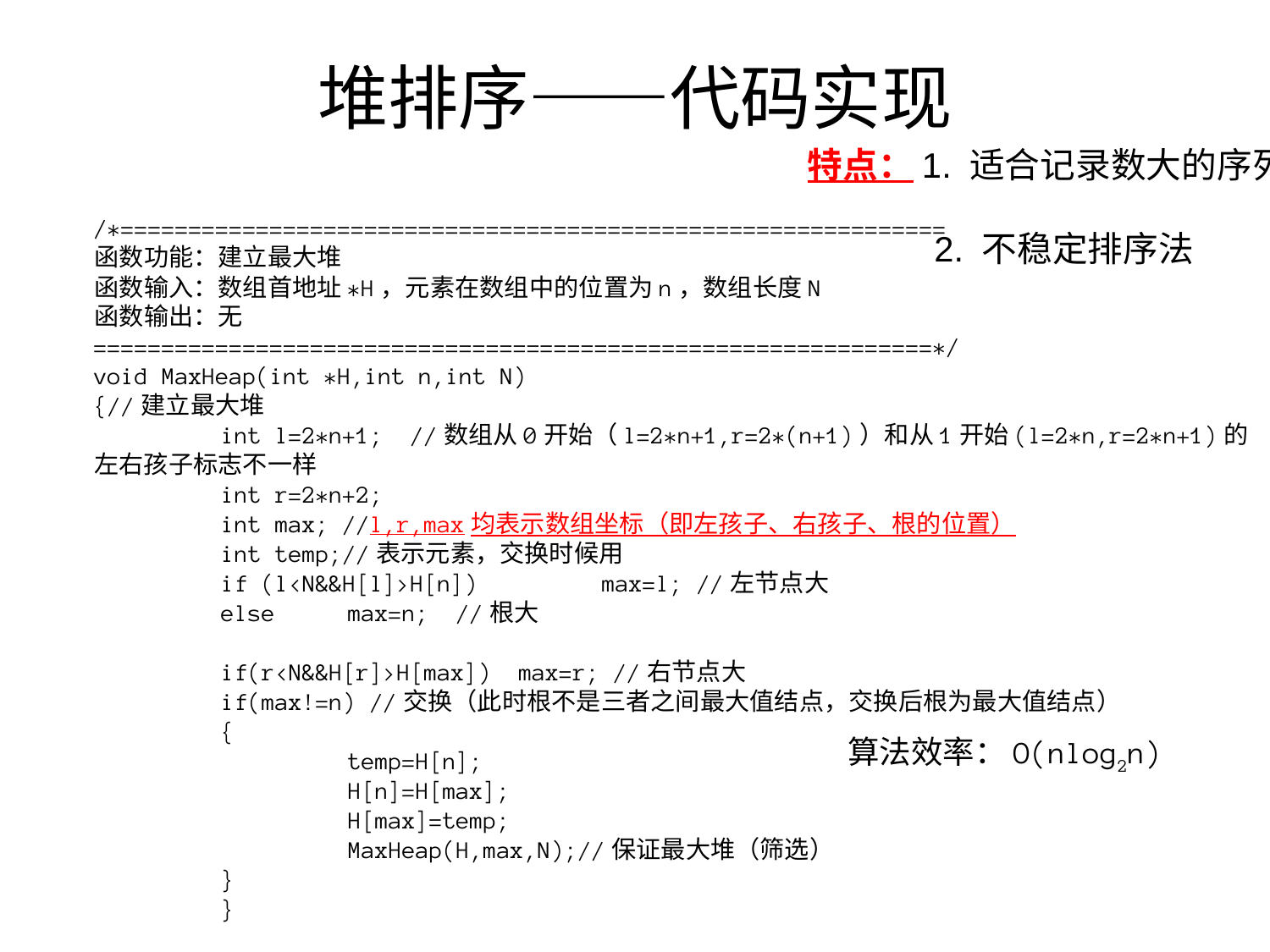

# 堆排序——代码实现
特点：1. 适合记录数大的序列
             2. 不稳定排序法

/*=============================================================
函数功能：建立最大堆
函数输入：数组首地址*H，元素在数组中的位置为n，数组长度N
函数输出：无
==============================================================*/
void MaxHeap(int *H,int n,int N)
{//建立最大堆
	int l=2*n+1;  //数组从0开始（l=2*n+1,r=2*(n+1)）和从1开始(l=2*n,r=2*n+1)的左右孩子标志不一样
	int r=2*n+2;
	int max; //l,r,max均表示数组坐标（即左孩子、右孩子、根的位置）
	int temp;//表示元素，交换时候用
	if (l<N&&H[l]>H[n])  	max=l; //左节点大
	else	max=n;  //根大

	if(r<N&&H[r]>H[max])  max=r; //右节点大
	if(max!=n) //交换（此时根不是三者之间最大值结点，交换后根为最大值结点）
	{
		temp=H[n];
		H[n]=H[max];
		H[max]=temp;
		MaxHeap(H,max,N);//保证最大堆（筛选）
	}
	}

算法效率：O(nlog2n)